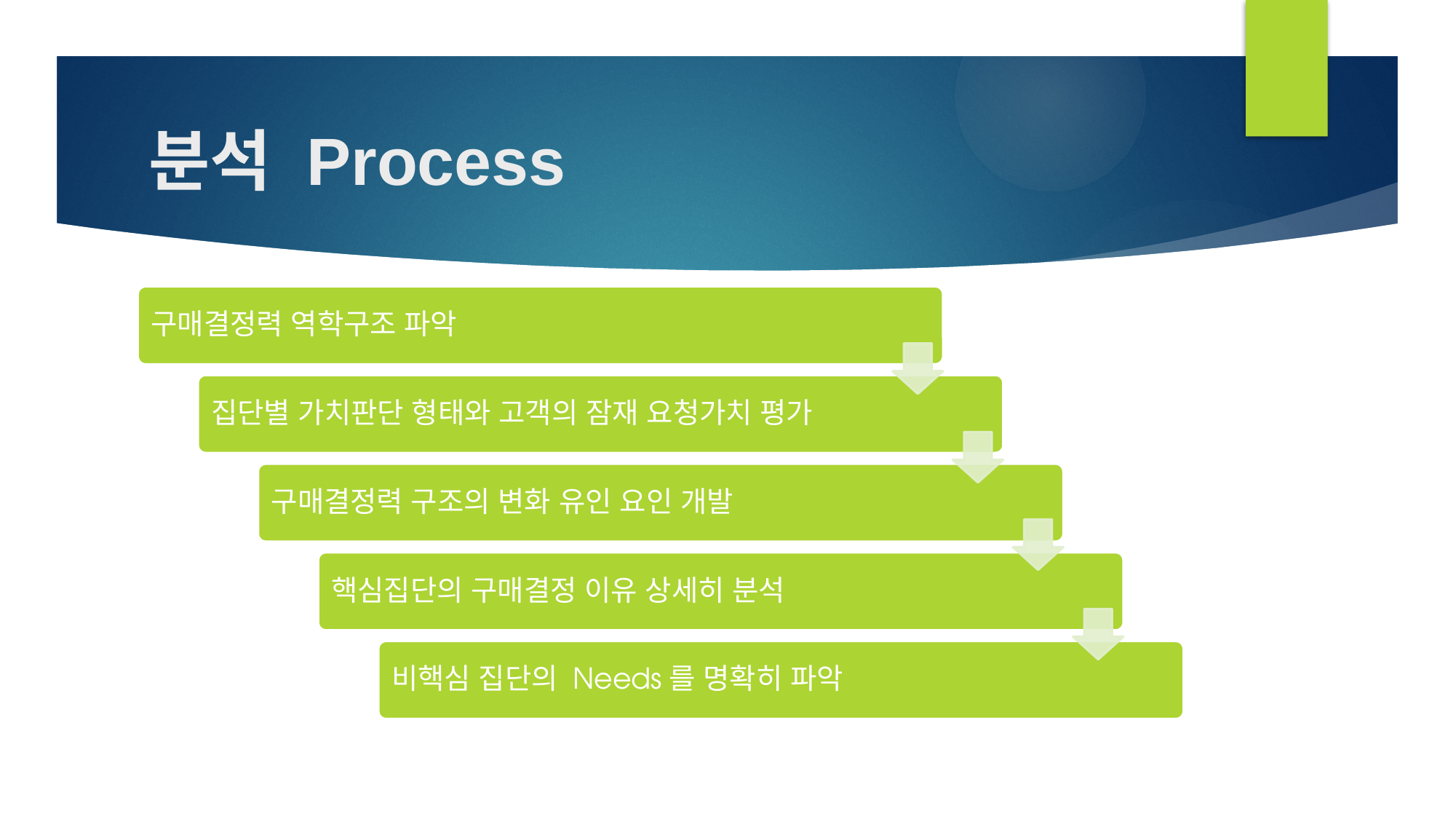

# 분석 Process
구매결정력 역학구조 파악
집단별 가치판단 형태와 고객의 잠재 요청가치 평가
구매결정력 구조의 변화 유인 요인 개발
핵심집단의 구매결정 이유 상세히 분석
비핵심 집단의 Needs를 명확히 파악